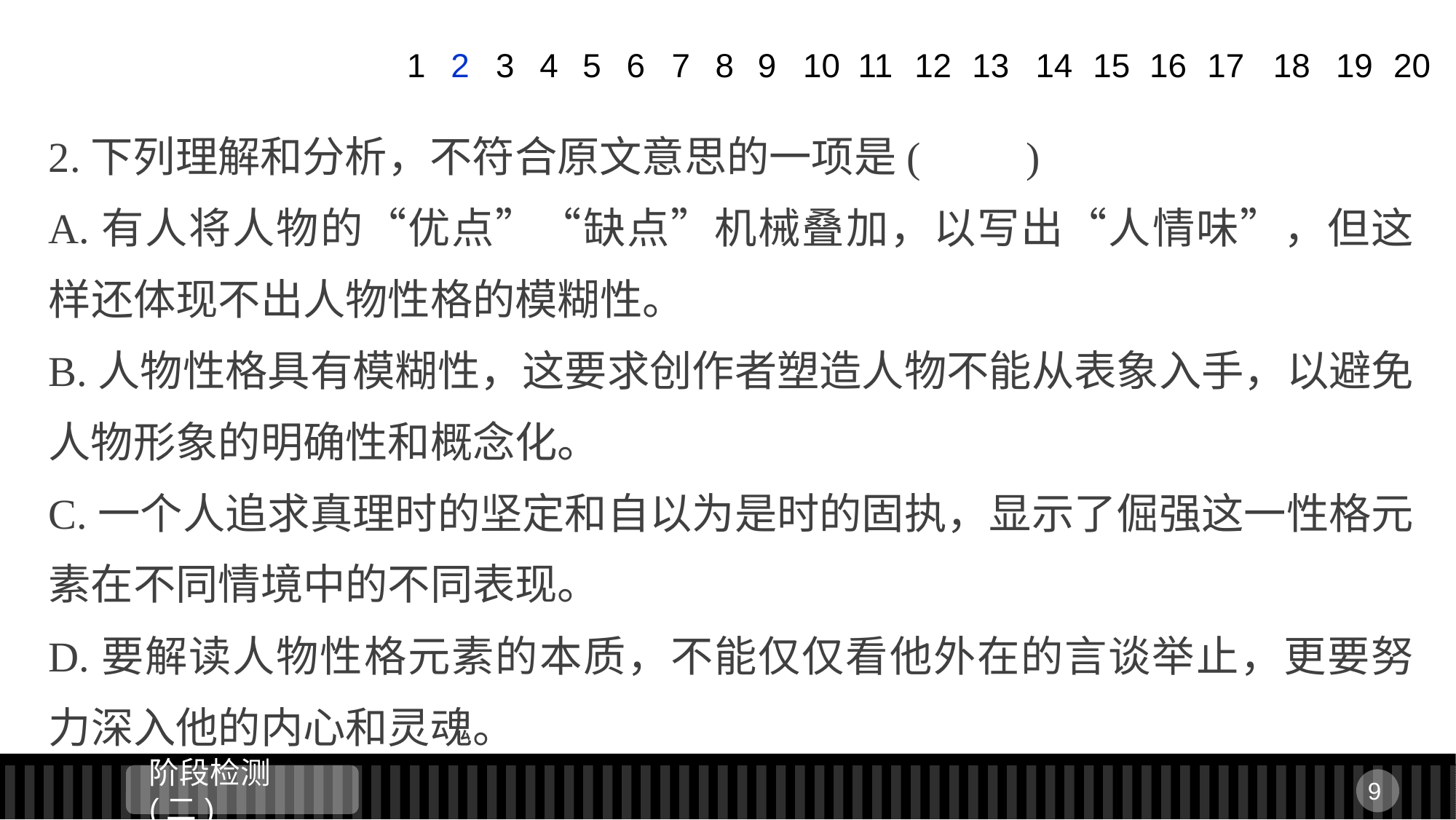

1
2
3
4
5
6
7
8
9
11
12
13
14
15
16
17
18
19
20
10
2.下列理解和分析，不符合原文意思的一项是(　　)
A.有人将人物的“优点”“缺点”机械叠加，以写出“人情味”，但这样还体现不出人物性格的模糊性。
B.人物性格具有模糊性，这要求创作者塑造人物不能从表象入手，以避免人物形象的明确性和概念化。
C.一个人追求真理时的坚定和自以为是时的固执，显示了倔强这一性格元素在不同情境中的不同表现。
D.要解读人物性格元素的本质，不能仅仅看他外在的言谈举止，更要努力深入他的内心和灵魂。